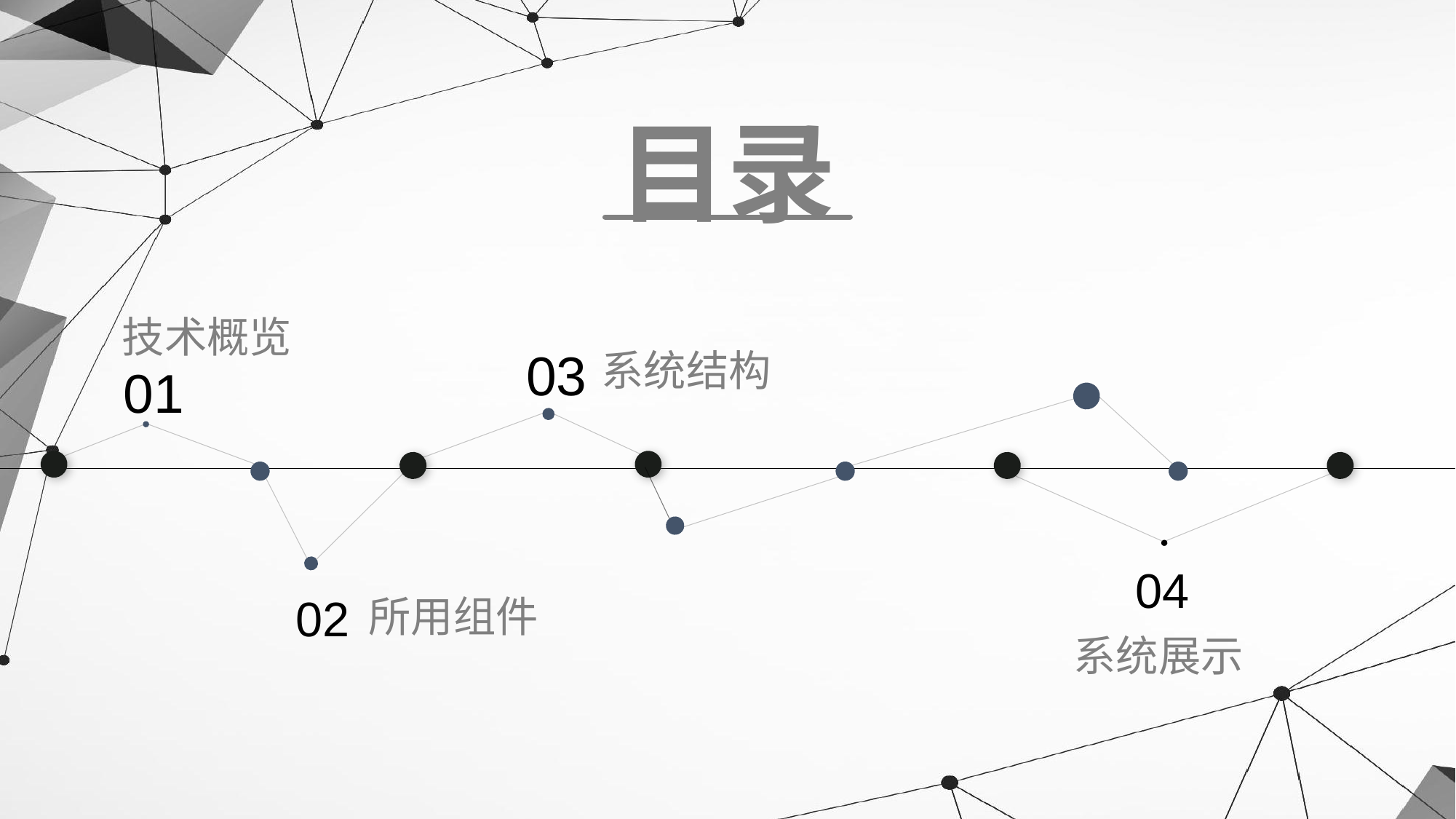

目录
技术概览
03
系统结构
01

04

02
所用组件
       系统展示